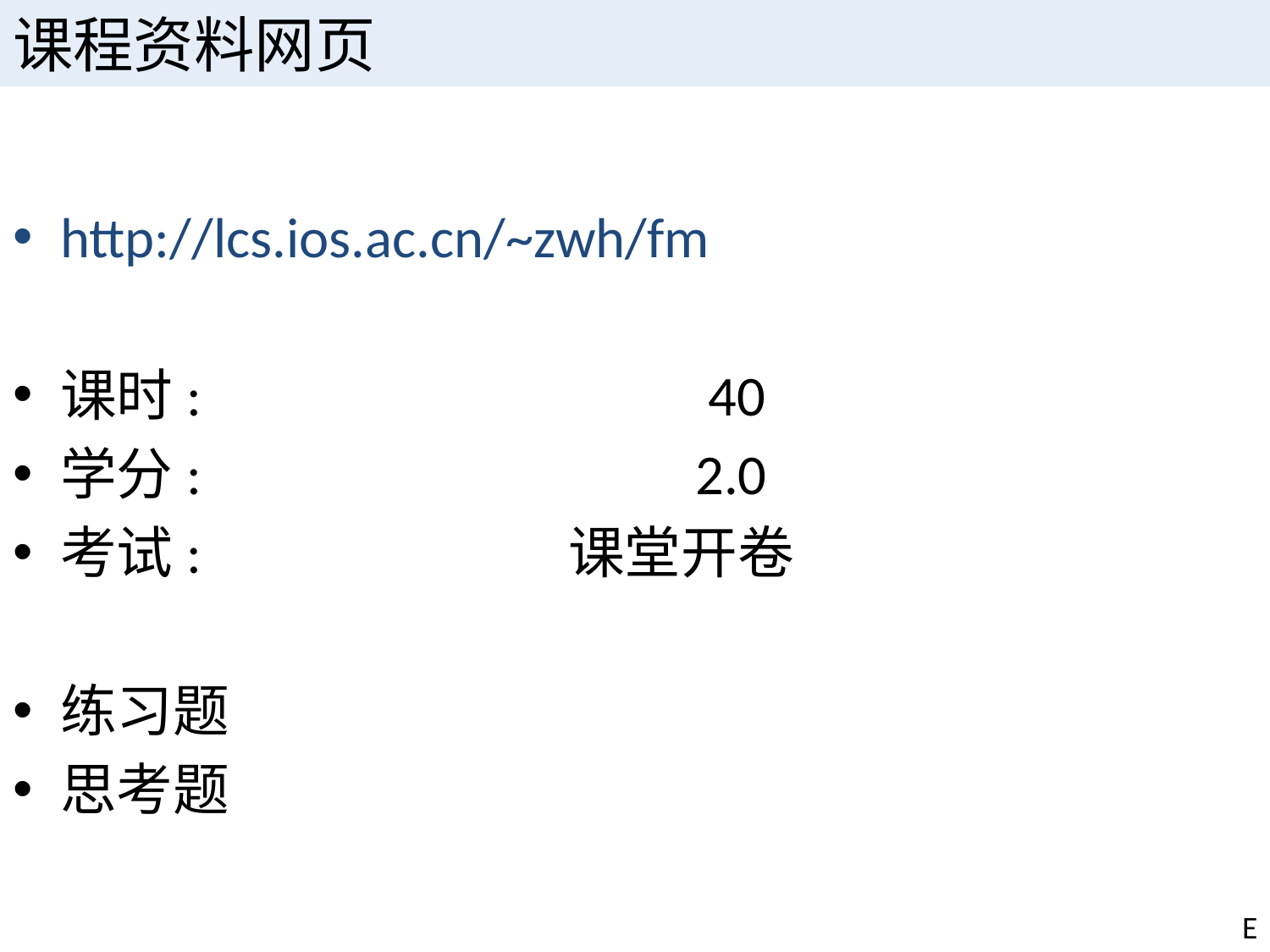

# 课程资料网页

http://lcs.ios.ac.cn/~zwh/fm

课时: 				 40
学分: 				2.0
考试: 			课堂开卷

练习题
思考题

E